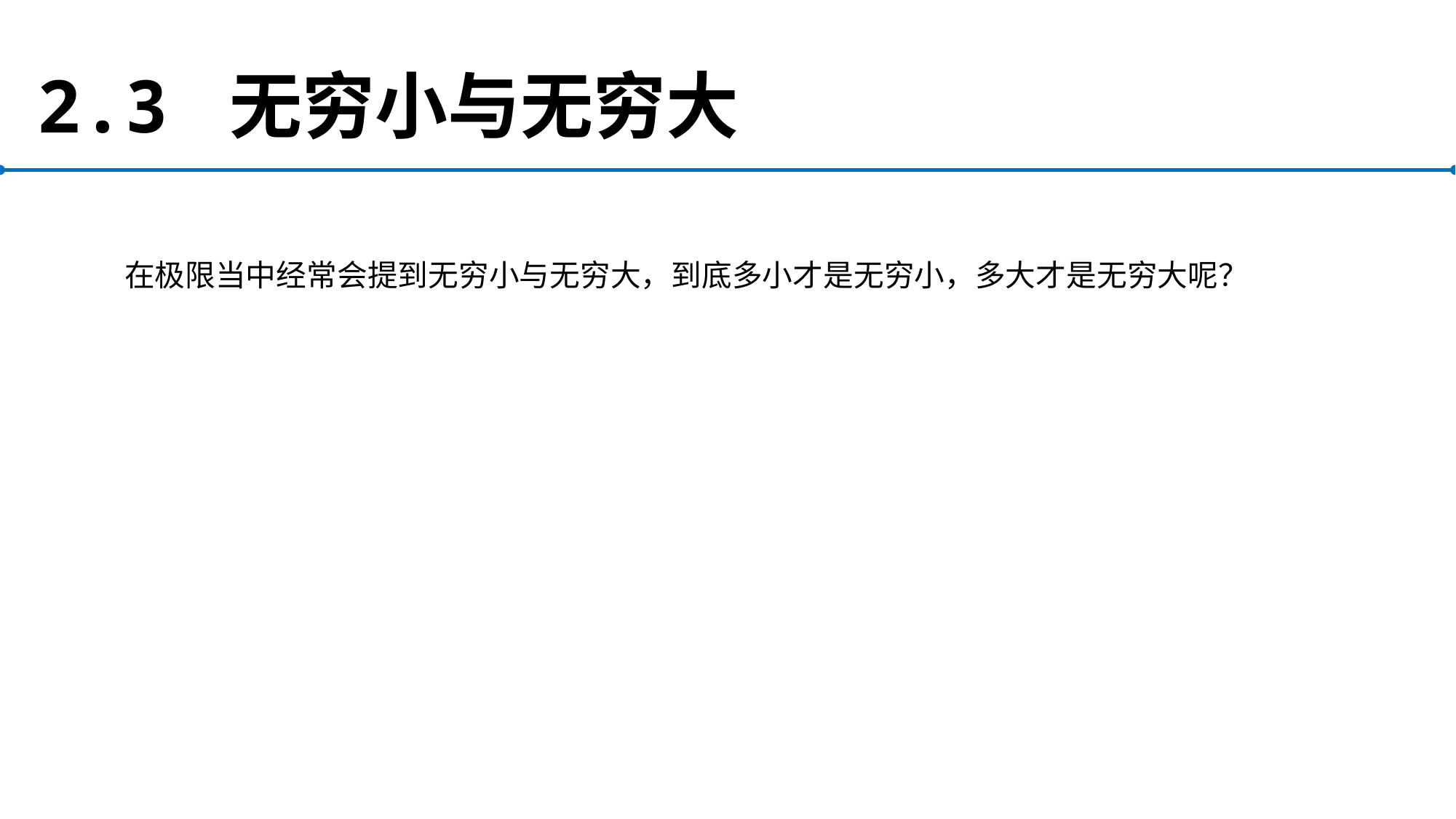

# 2.3 无穷小与无穷大
在极限当中经常会提到无穷小与无穷大，到底多小才是无穷小，多大才是无穷大呢？